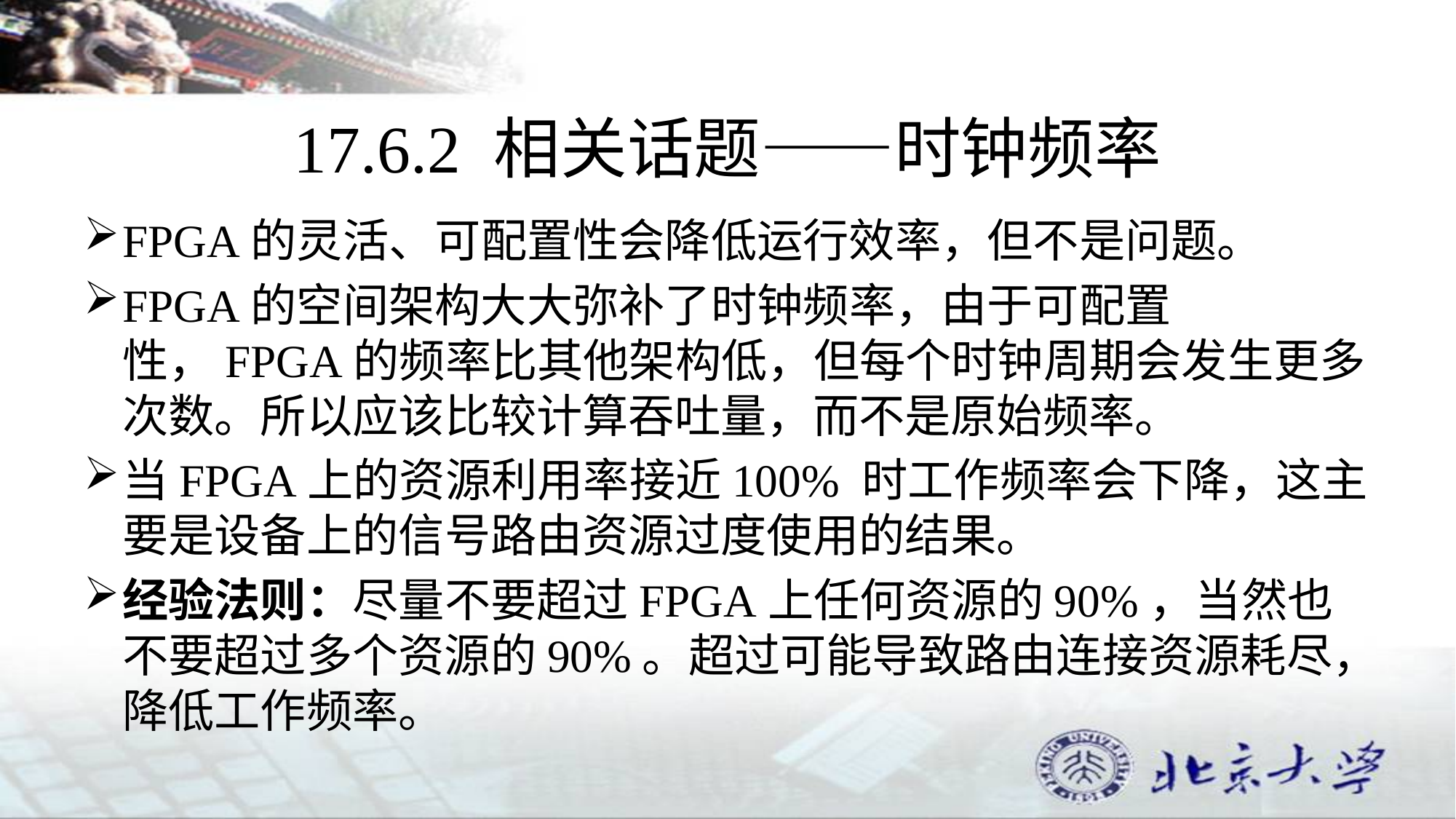

# 17.6.2 相关话题——时钟频率
FPGA的灵活、可配置性会降低运行效率，但不是问题。
FPGA的空间架构大大弥补了时钟频率，由于可配置性，FPGA的频率比其他架构低，但每个时钟周期会发生更多次数。所以应该比较计算吞吐量，而不是原始频率。
当FPGA上的资源利用率接近100% 时工作频率会下降，这主要是设备上的信号路由资源过度使用的结果。
经验法则：尽量不要超过FPGA上任何资源的90%，当然也不要超过多个资源的90%。超过可能导致路由连接资源耗尽，降低工作频率。